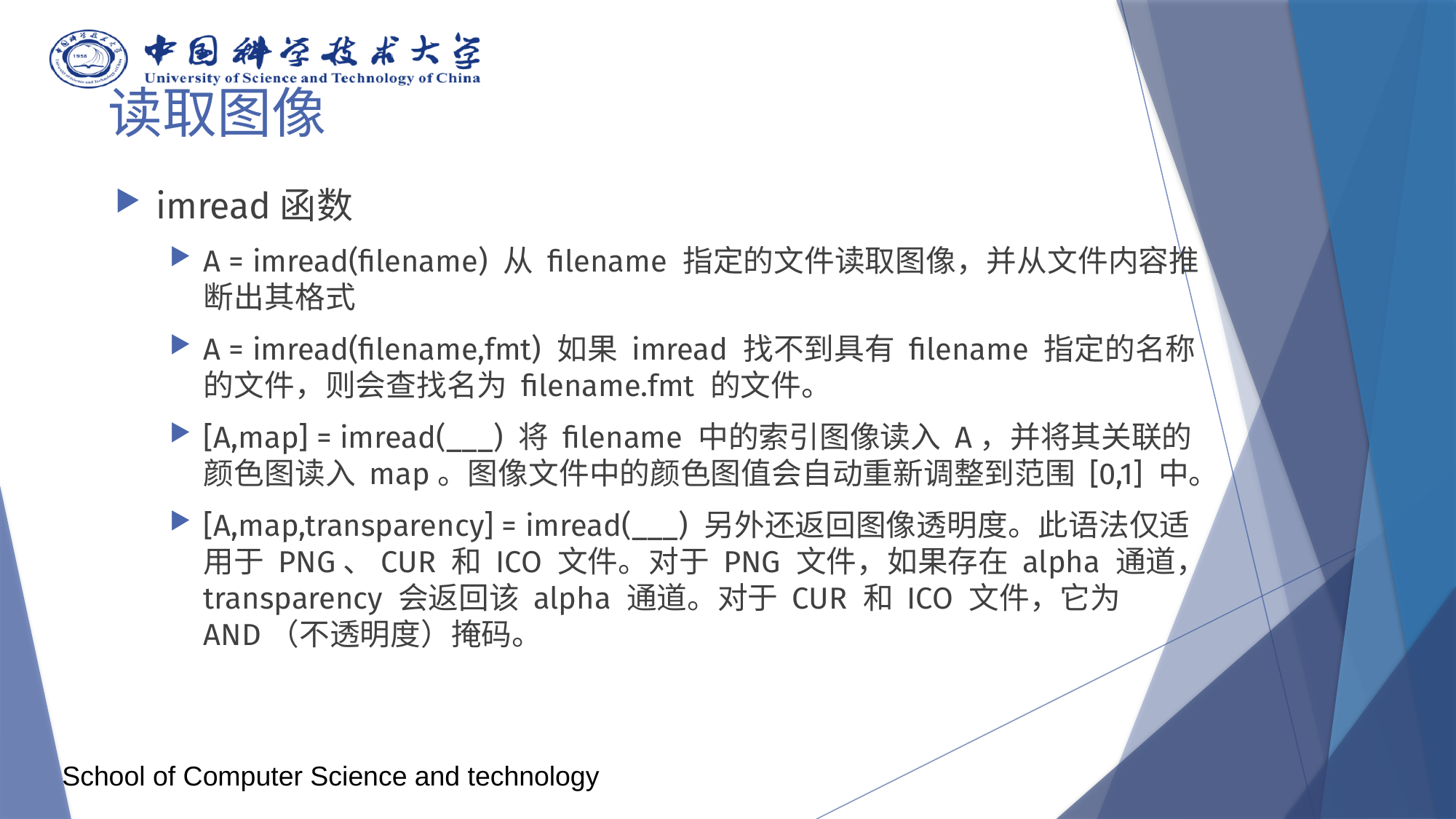

# 读取图像
imread函数
A = imread(filename) 从 filename 指定的文件读取图像，并从文件内容推断出其格式
A = imread(filename,fmt) 如果 imread 找不到具有 filename 指定的名称的文件，则会查找名为 filename.fmt 的文件。
[A,map] = imread(___) 将 filename 中的索引图像读入 A，并将其关联的颜色图读入 map。图像文件中的颜色图值会自动重新调整到范围 [0,1] 中。
[A,map,transparency] = imread(___) 另外还返回图像透明度。此语法仅适用于 PNG、CUR 和 ICO 文件。对于 PNG 文件，如果存在 alpha 通道，transparency 会返回该 alpha 通道。对于 CUR 和 ICO 文件，它为 AND（不透明度）掩码。